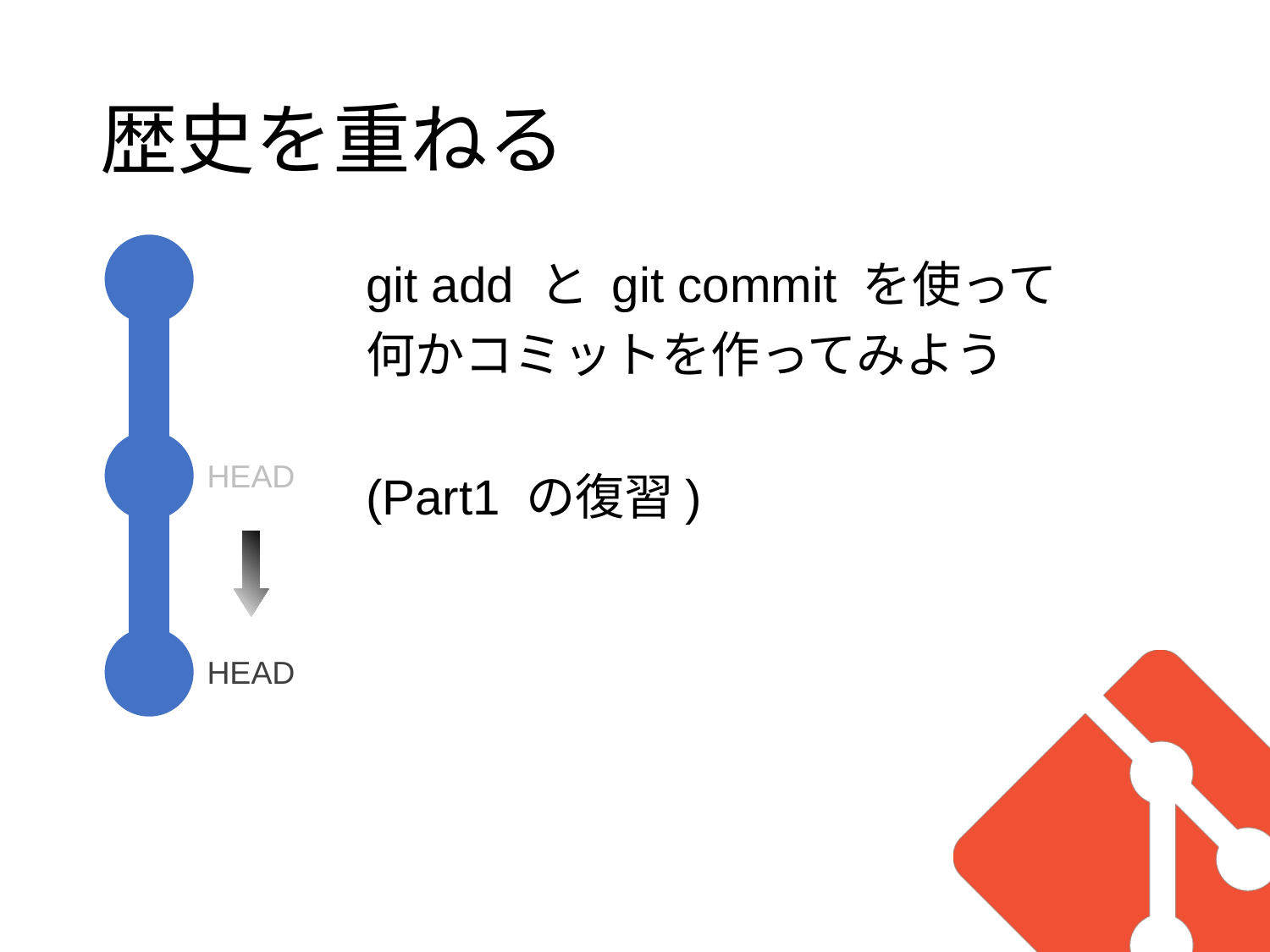

# 歴史を重ねる

git add と git commit を使って
何かコミットを作ってみよう

(Part1 の復習)

HEAD

HEAD